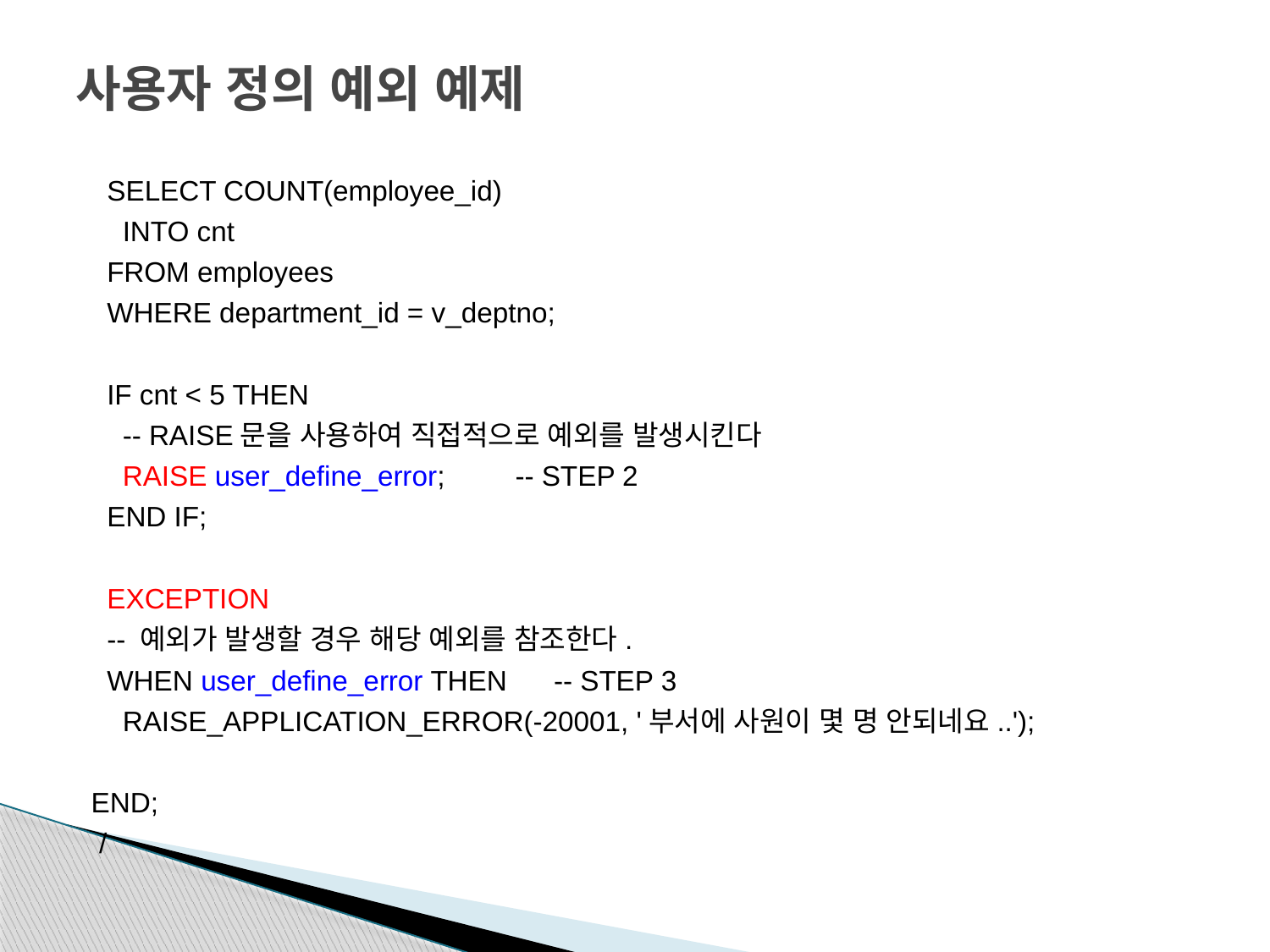

# 사용자 정의 예외 예제
  SELECT COUNT(employee_id)
    INTO cnt
  FROM employees
  WHERE department_id = v_deptno;

  IF cnt < 5 THEN
    -- RAISE문을 사용하여 직접적으로 예외를 발생시킨다
    RAISE user_define_error;         -- STEP 2
  END IF;

  EXCEPTION
  -- 예외가 발생할 경우 해당 예외를 참조한다.
  WHEN user_define_error THEN      -- STEP 3
    RAISE_APPLICATION_ERROR(-20001, '부서에 사원이 몇 명 안되네요..');

END;
 /